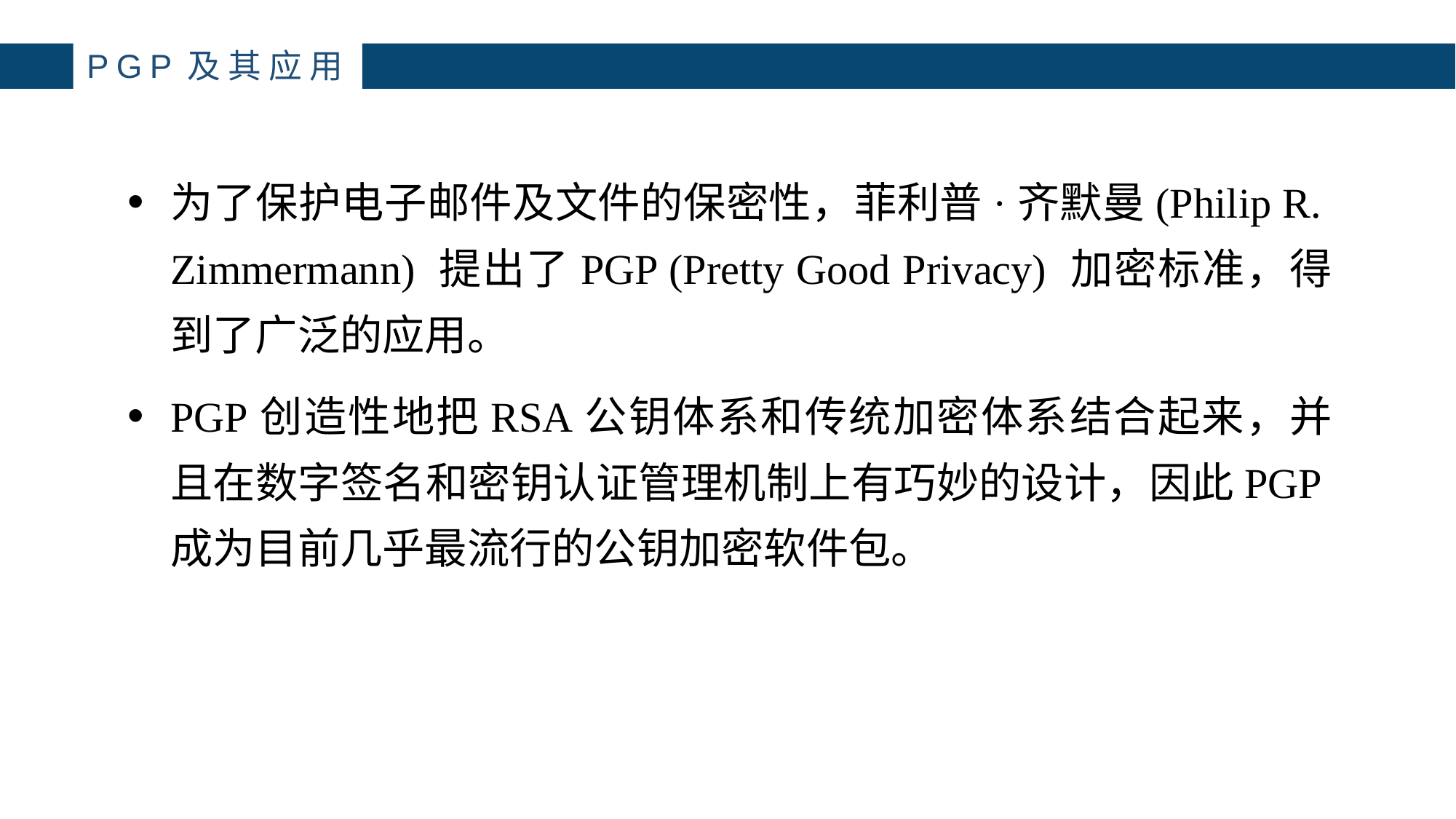

# PGP及其应用
为了保护电子邮件及文件的保密性，菲利普·齐默曼(Philip R.  Zimmermann) 提出了PGP (Pretty Good Privacy) 加密标准，得到了广泛的应用。
PGP创造性地把RSA公钥体系和传统加密体系结合起来，并且在数字签名和密钥认证管理机制上有巧妙的设计，因此PGP成为目前几乎最流行的公钥加密软件包。